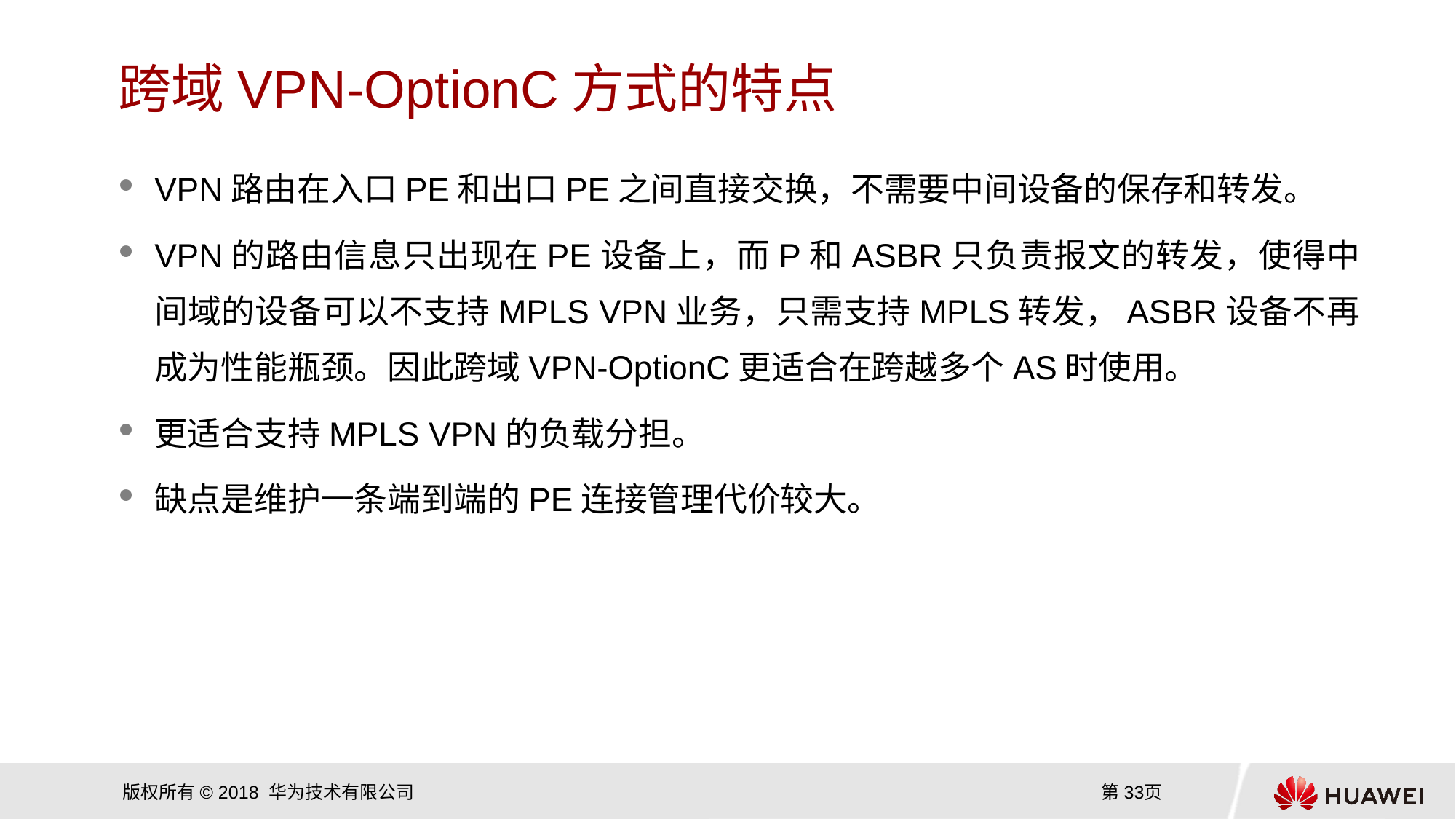

# 跨域VPN-OptionC方式的特点
VPN路由在入口PE和出口PE之间直接交换，不需要中间设备的保存和转发。
VPN的路由信息只出现在PE设备上，而P和ASBR只负责报文的转发，使得中间域的设备可以不支持MPLS VPN业务，只需支持MPLS转发，ASBR设备不再成为性能瓶颈。因此跨域VPN-OptionC更适合在跨越多个AS时使用。
更适合支持MPLS VPN的负载分担。
缺点是维护一条端到端的PE连接管理代价较大。